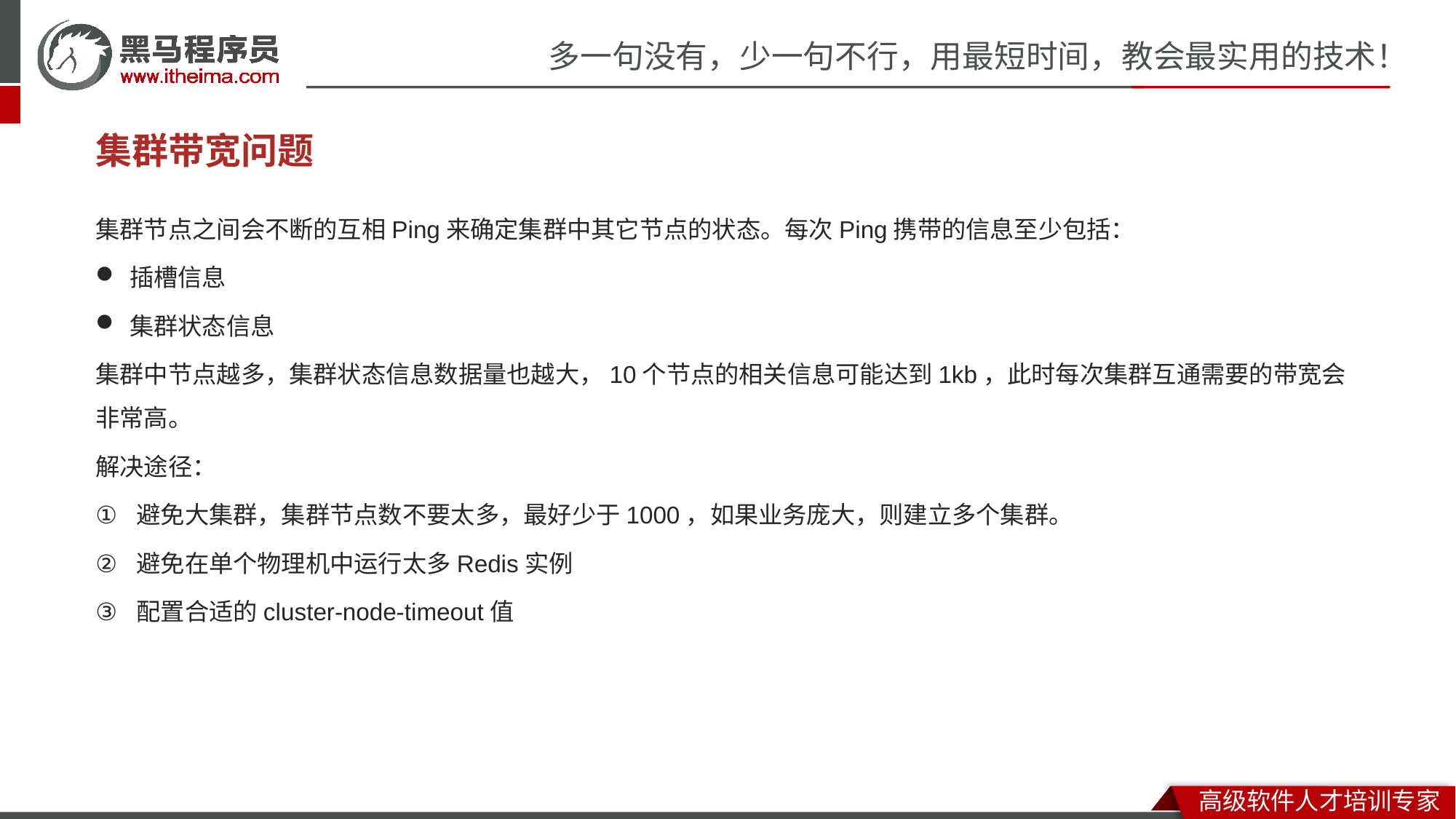

# 集群带宽问题
集群节点之间会不断的互相Ping来确定集群中其它节点的状态。每次Ping携带的信息至少包括：
插槽信息
集群状态信息
集群中节点越多，集群状态信息数据量也越大，10个节点的相关信息可能达到1kb，此时每次集群互通需要的带宽会非常高。
解决途径：
避免大集群，集群节点数不要太多，最好少于1000，如果业务庞大，则建立多个集群。
避免在单个物理机中运行太多Redis实例
配置合适的cluster-node-timeout值